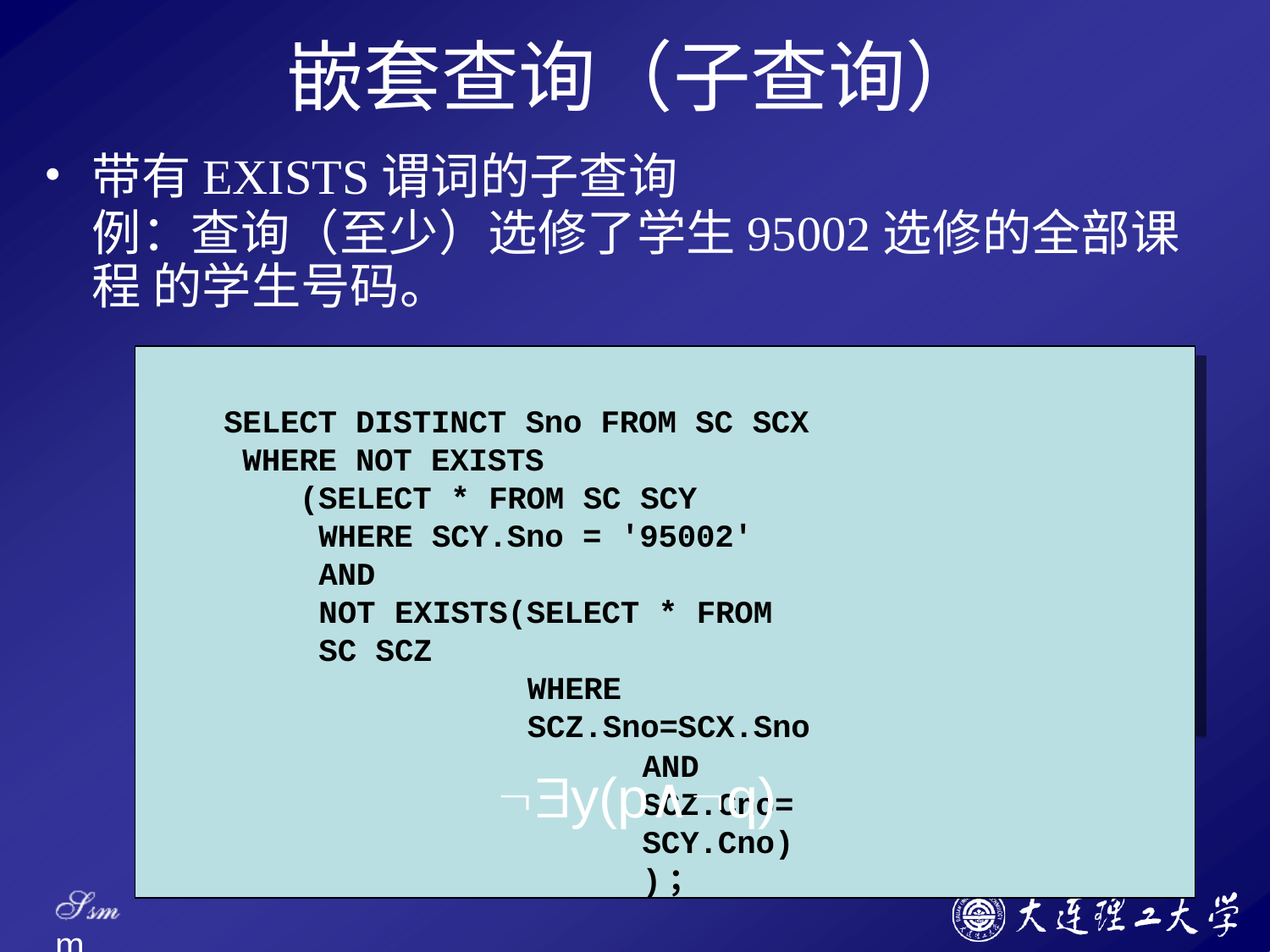

# 嵌套查询（子查询）
带有EXISTS谓词的子查询
例：查询（至少）选修了学生95002选修的全部课程 的学生号码。

SELECT DISTINCT Sno FROM SC SCX  WHERE NOT EXISTS
(SELECT * FROM SC SCY
WHERE SCY.Sno = '95002' AND
NOT EXISTS(SELECT * FROM SC SCZ
WHERE SCZ.Sno=SCX.Sno
AND SCZ.Cno=SCY.Cno))；

¬∃y(p∧¬q)

Ssm